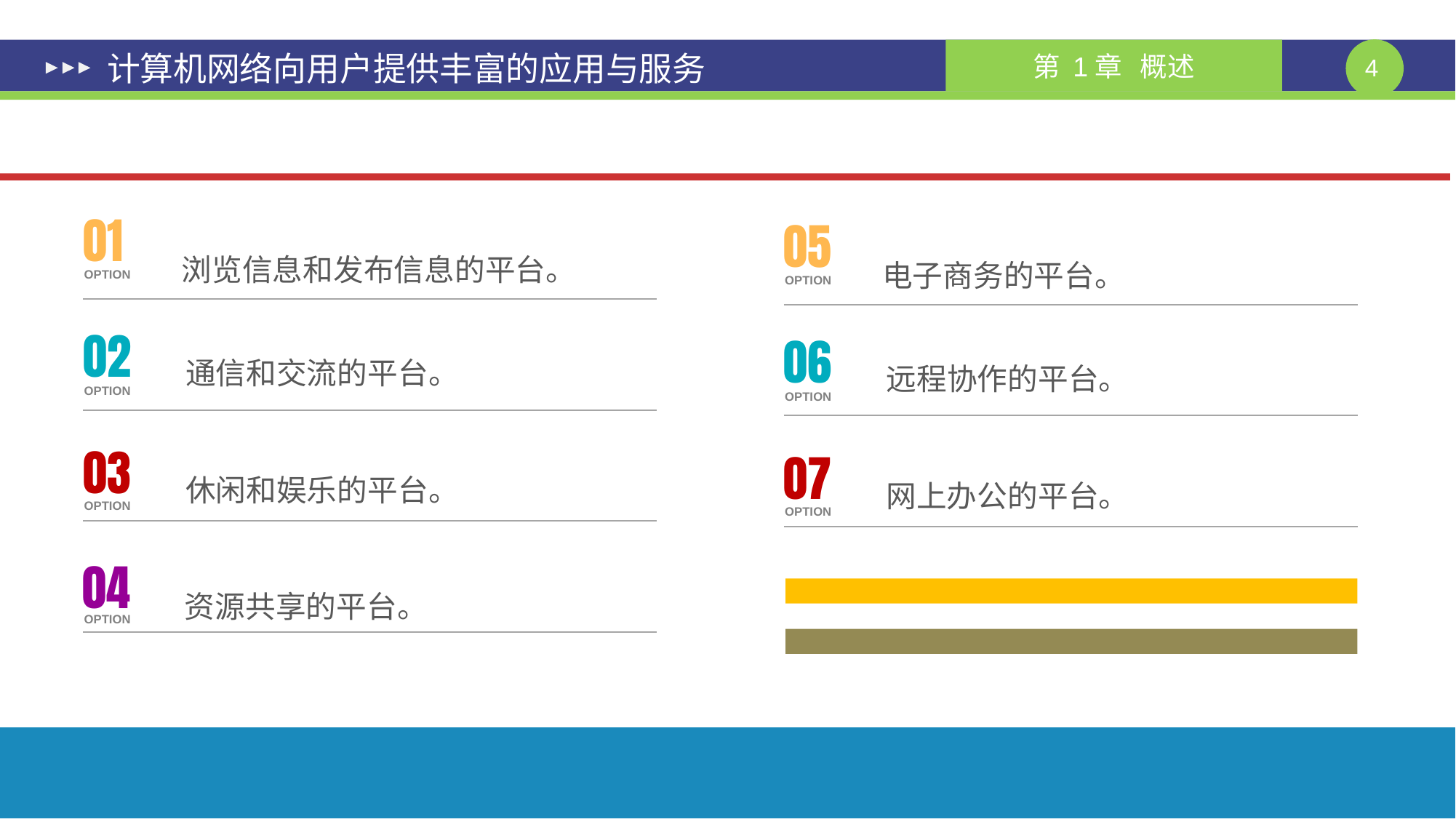

# 计算机网络向用户提供丰富的应用与服务

01
OPTION
05
OPTION
浏览信息和发布信息的平台。
电子商务的平台。
02
OPTION
06
OPTION
通信和交流的平台。
远程协作的平台。
03
OPTION
07
OPTION
休闲和娱乐的平台。
网上办公的平台。
04
OPTION
资源共享的平台。